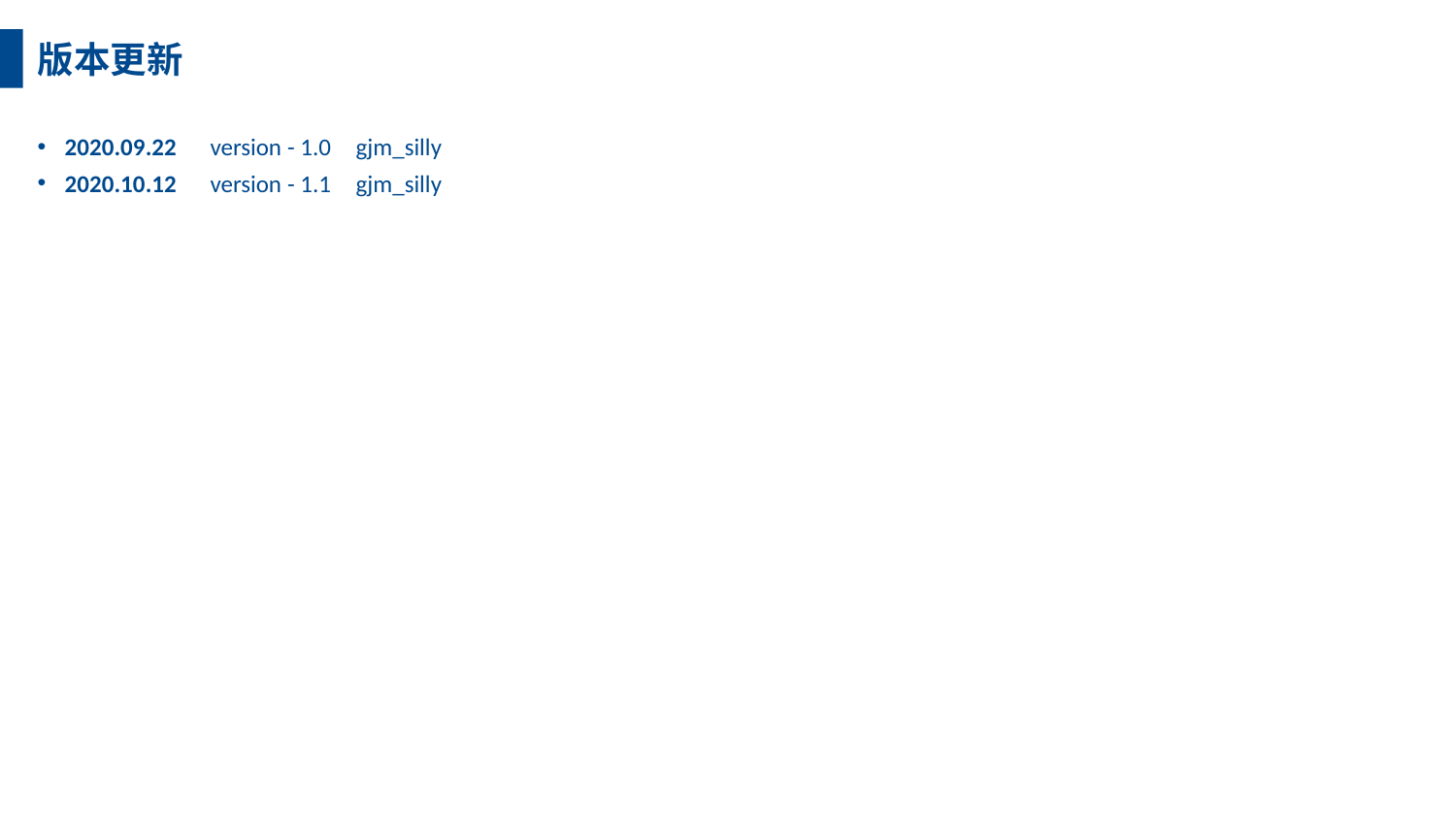

版本更新
2020.09.22	version - 1.0	gjm_silly
2020.10.12	version - 1.1	gjm_silly